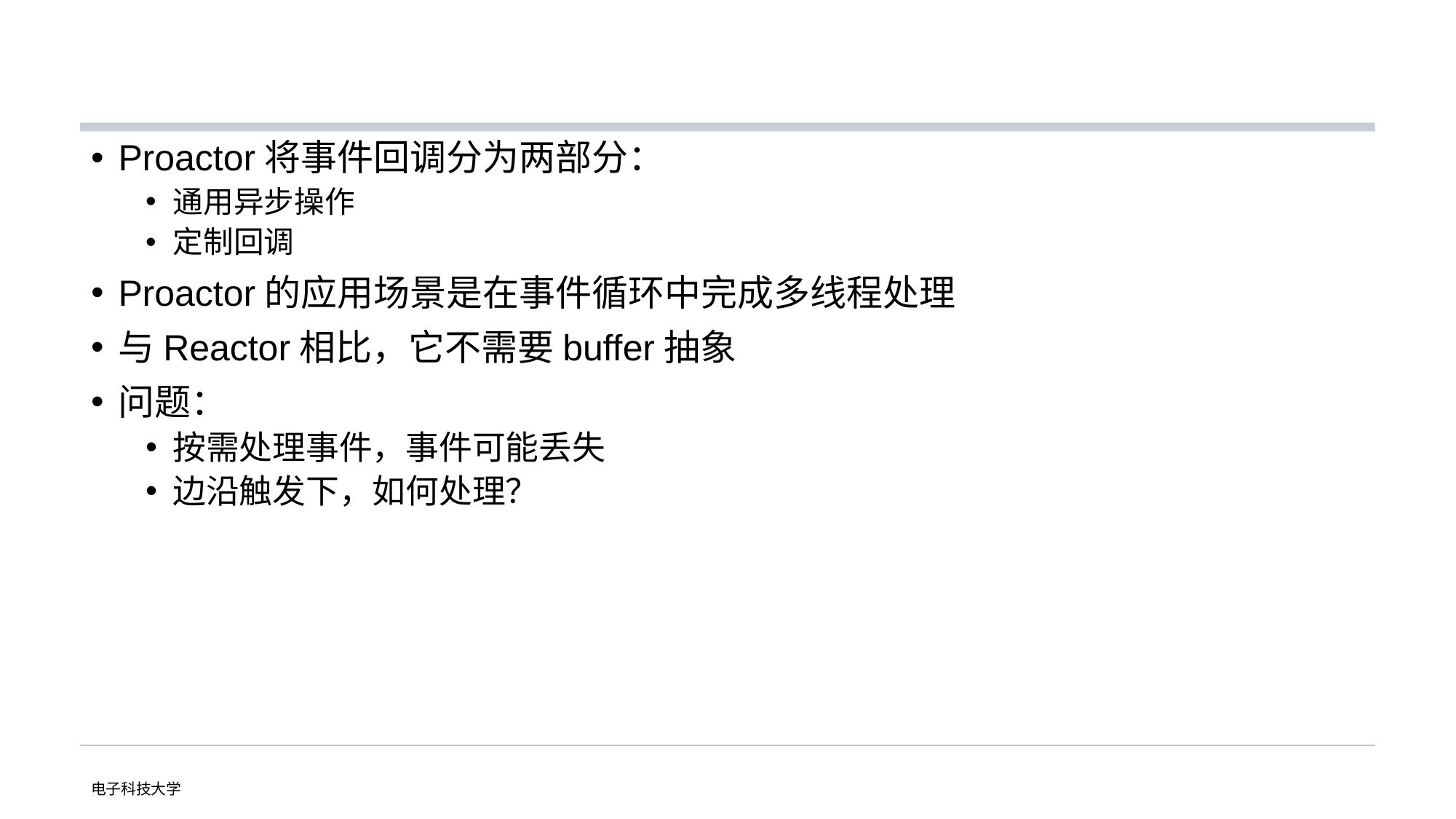

#
Proactor将事件回调分为两部分：
通用异步操作
定制回调
Proactor的应用场景是在事件循环中完成多线程处理
与Reactor相比，它不需要buffer抽象
问题：
按需处理事件，事件可能丢失
边沿触发下，如何处理？
电子科技大学